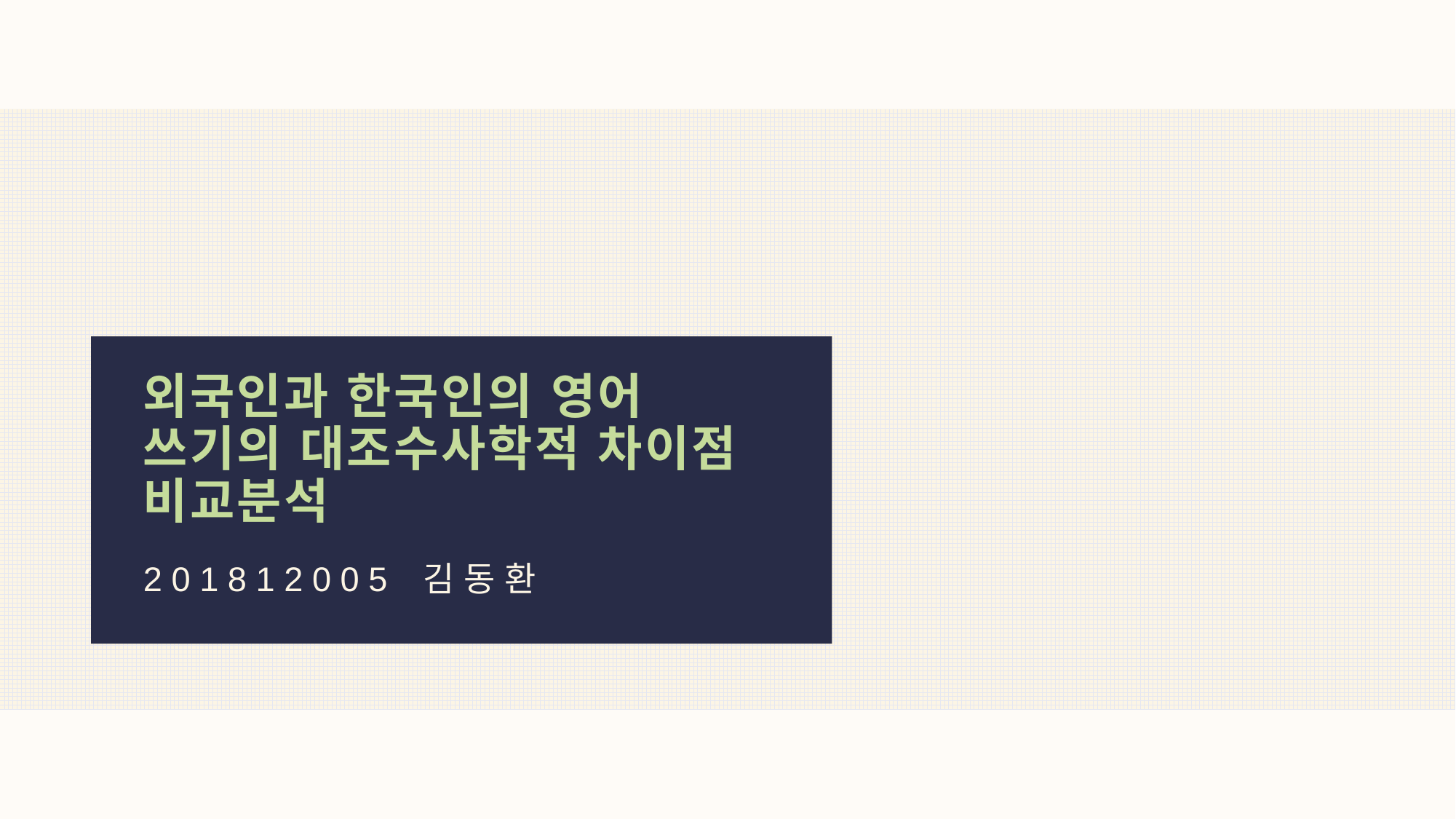

# 외국인과 한국인의 영어 쓰기의 대조수사학적 차이점 비교분석
201812005 김동환